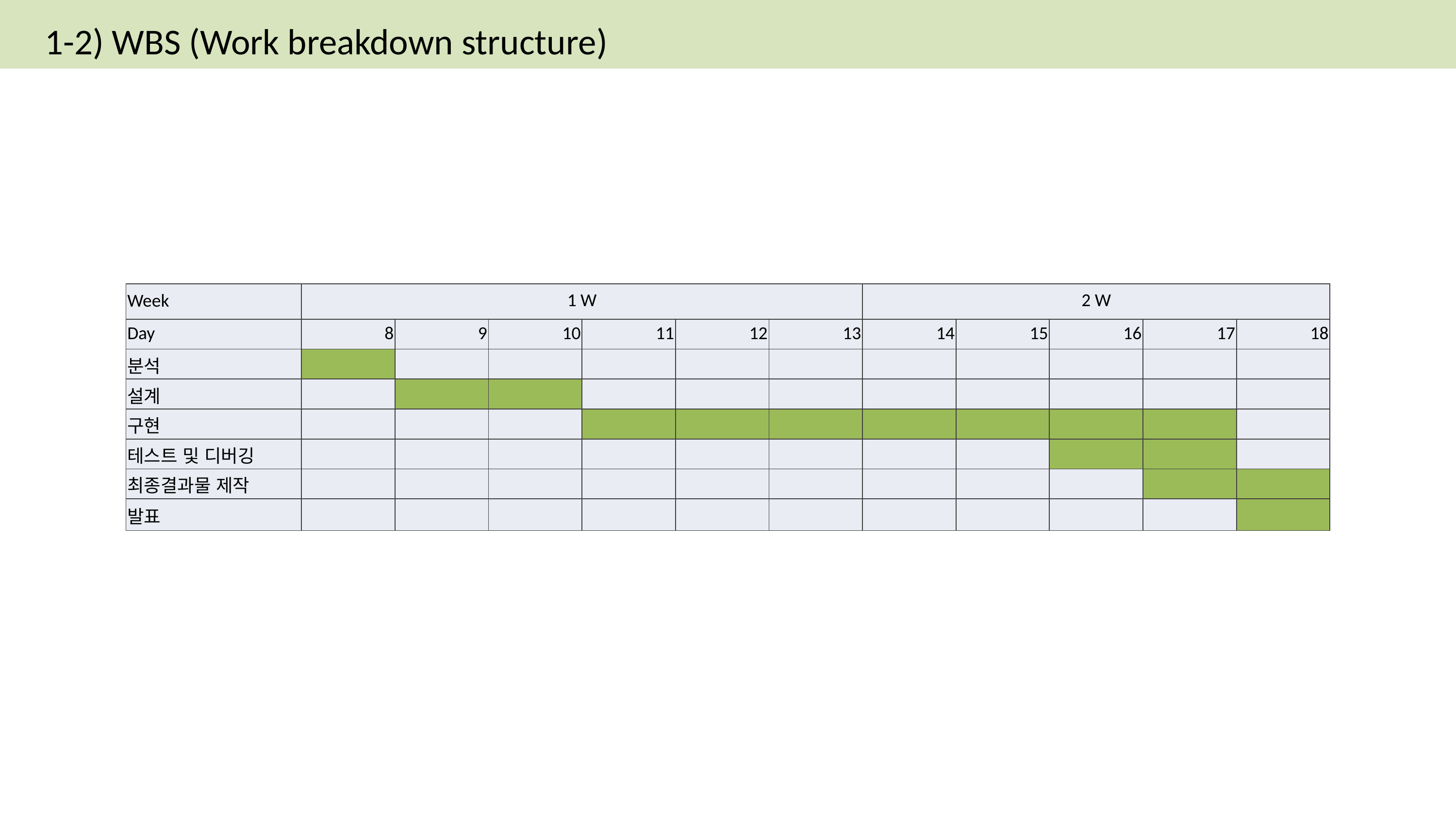

1-2) WBS (Work breakdown structure)
| Week | 1 W |  |  |  |  |  | 2 W |  |  |  |  |
| --- | --- | --- | --- | --- | --- | --- | --- | --- | --- | --- | --- |
| Day | 8 | 9 | 10 | 11 | 12 | 13 | 14 | 15 | 16 | 17 | 18 |
| 분석 |  |  |  |  |  |  |  |  |  |  |  |
| 설계 |  |  |  |  |  |  |  |  |  |  |  |
| 구현 |  |  |  |  |  |  |  |  |  |  |  |
| 테스트 및 디버깅 |  |  |  |  |  |  |  |  |  |  |  |
| 최종결과물 제작 |  |  |  |  |  |  |  |  |  |  |  |
| 발표 |  |  |  |  |  |  |  |  |  |  |  |